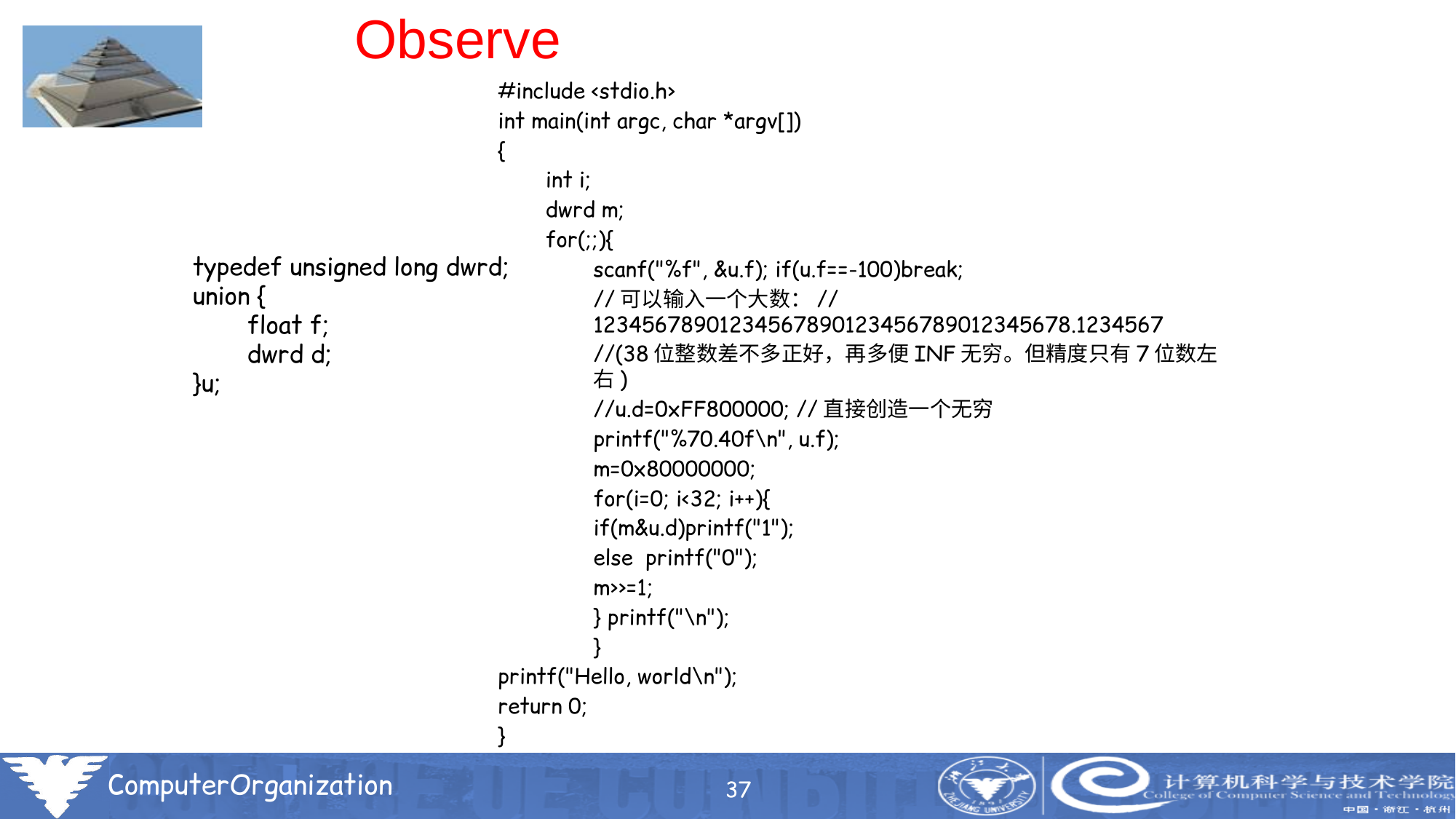

# Observe
#include <stdio.h>
int main(int argc, char *argv[])
{
int i;
dwrd m;
for(;;){
scanf("%f", &u.f); if(u.f==-100)break;
//可以输入一个大数：//12345678901234567890123456789012345678.1234567
//(38位整数差不多正好，再多便INF无穷。但精度只有7位数左右)
//u.d=0xFF800000; //直接创造一个无穷
printf("%70.40f\n", u.f);
m=0x80000000;
for(i=0; i<32; i++){
if(m&u.d)printf("1");
else  printf("0");
m>>=1;
} printf("\n");
}
printf("Hello, world\n");
return 0;
}

typedef unsigned long dwrd;
union {
float f;
dwrd d;
}u;